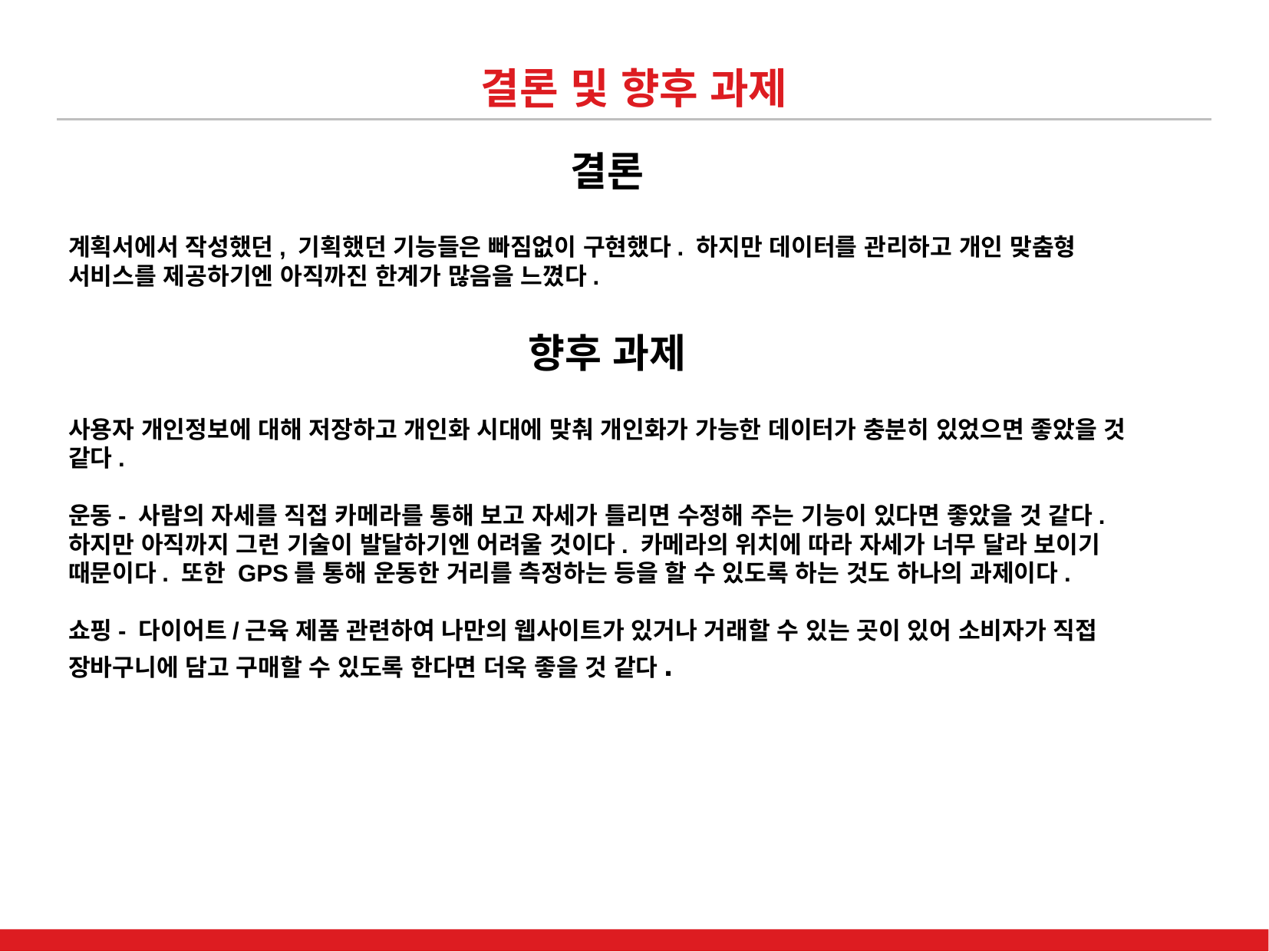

결론 및 향후 과제
결론

계획서에서 작성했던, 기획했던 기능들은 빠짐없이 구현했다. 하지만 데이터를 관리하고 개인 맞춤형 서비스를 제공하기엔 아직까진 한계가 많음을 느꼈다.

향후 과제

사용자 개인정보에 대해 저장하고 개인화 시대에 맞춰 개인화가 가능한 데이터가 충분히 있었으면 좋았을 것 같다.

운동- 사람의 자세를 직접 카메라를 통해 보고 자세가 틀리면 수정해 주는 기능이 있다면 좋았을 것 같다. 하지만 아직까지 그런 기술이 발달하기엔 어려울 것이다. 카메라의 위치에 따라 자세가 너무 달라 보이기 때문이다. 또한 GPS를 통해 운동한 거리를 측정하는 등을 할 수 있도록 하는 것도 하나의 과제이다.

쇼핑- 다이어트/근육 제품 관련하여 나만의 웹사이트가 있거나 거래할 수 있는 곳이 있어 소비자가 직접 장바구니에 담고 구매할 수 있도록 한다면 더욱 좋을 것 같다.